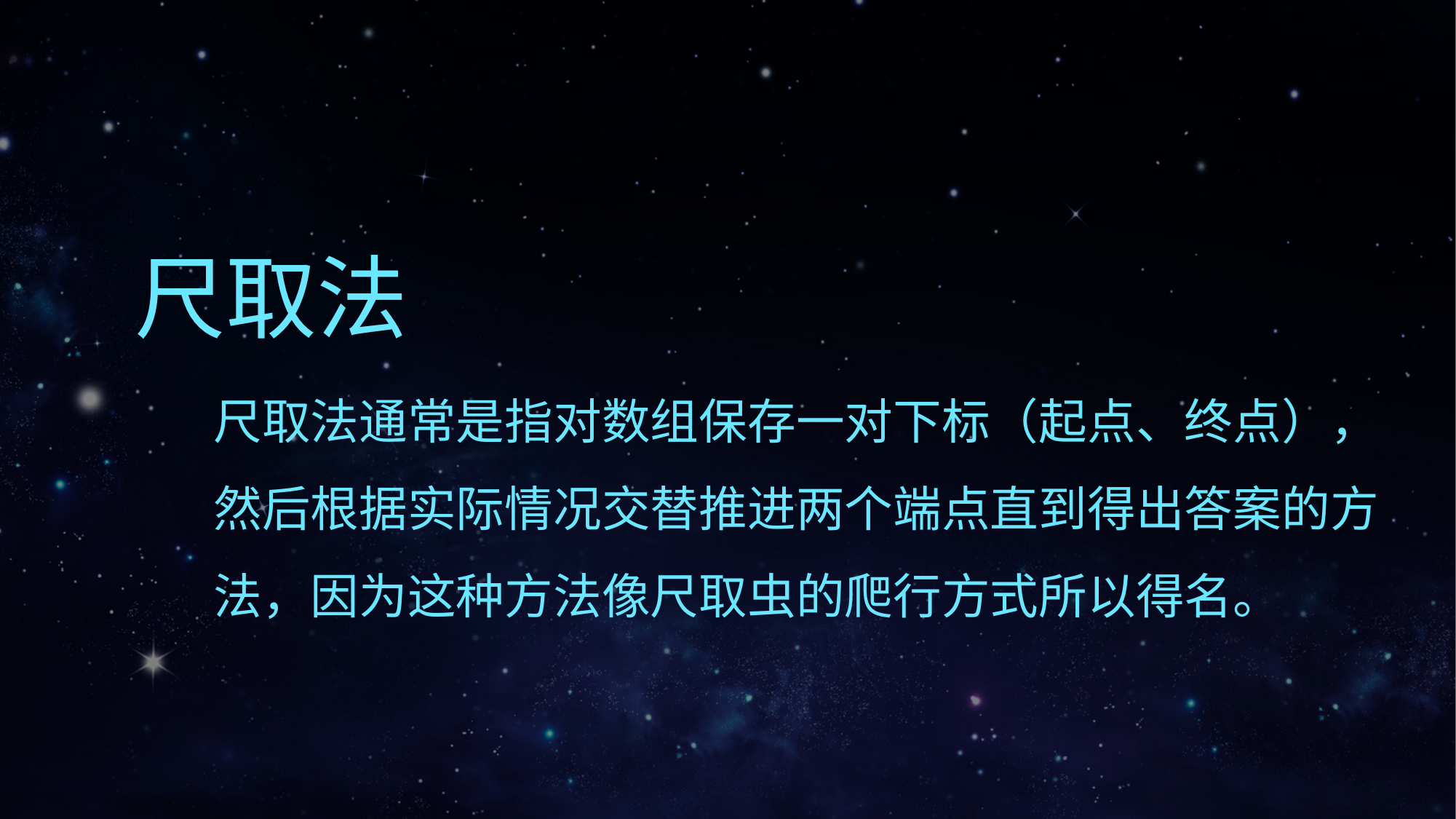

尺取法
尺取法通常是指对数组保存一对下标（起点、终点），然后根据实际情况交替推进两个端点直到得出答案的方法，因为这种方法像尺取虫的爬行方式所以得名。